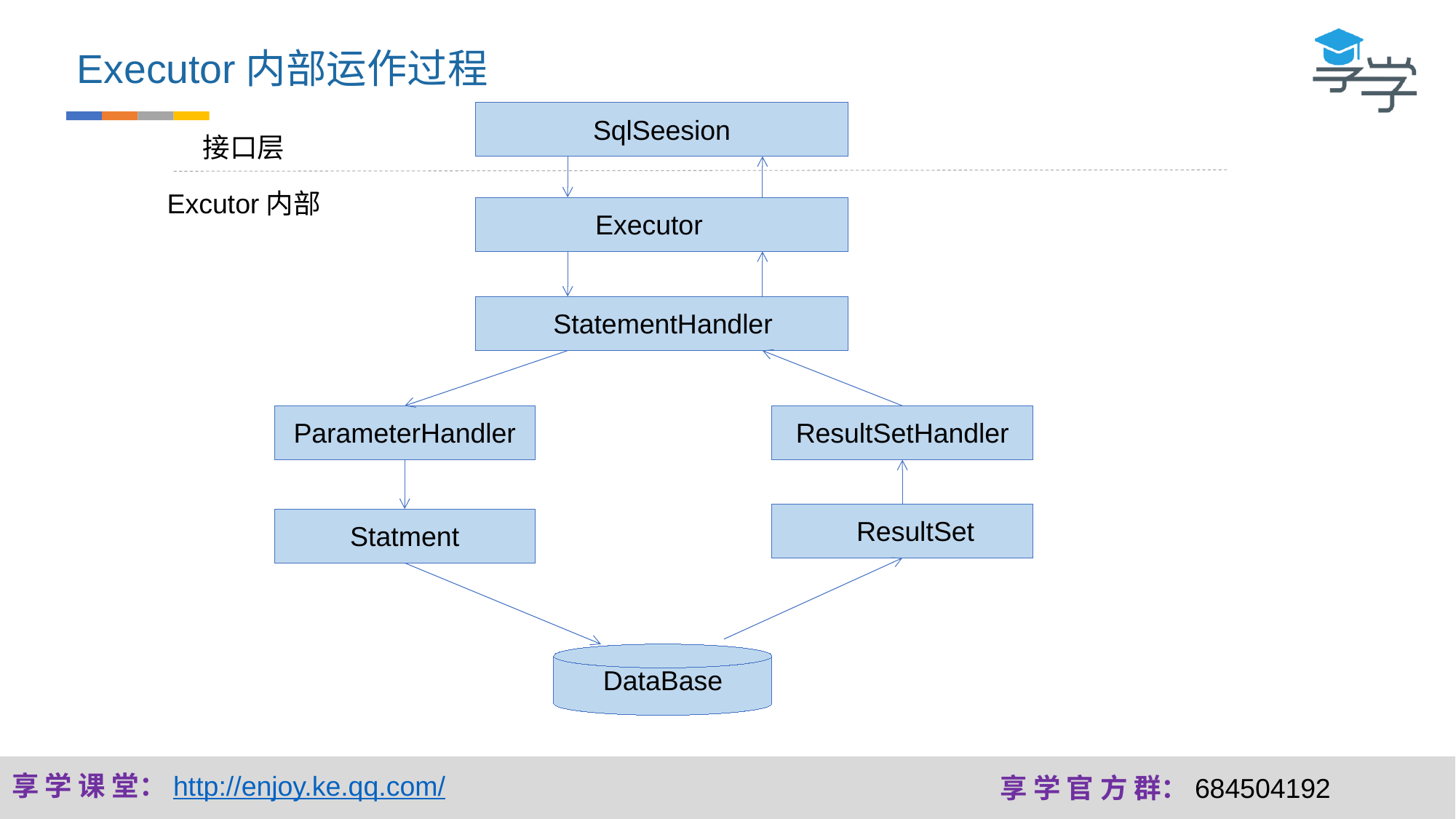

Executor内部运作过程

SqlSeesion

接口层
Excutor内部

Executor

StatementHandler

ParameterHandler

ResultSetHandler

ResultSet

Statment

DataBase